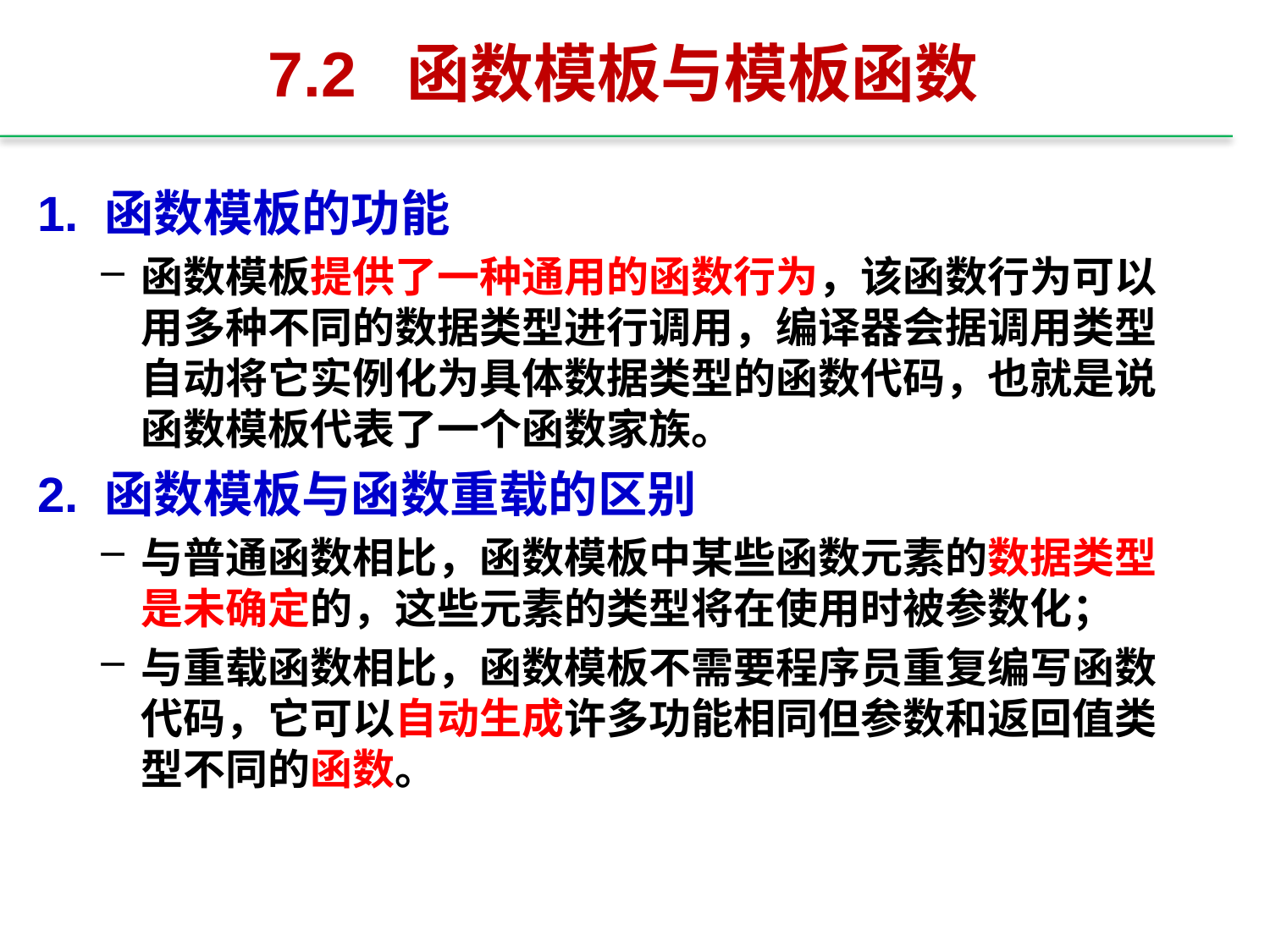

# 7.2  函数模板与模板函数
1. 函数模板的功能
函数模板提供了一种通用的函数行为，该函数行为可以用多种不同的数据类型进行调用，编译器会据调用类型自动将它实例化为具体数据类型的函数代码，也就是说函数模板代表了一个函数家族。
2. 函数模板与函数重载的区别
与普通函数相比，函数模板中某些函数元素的数据类型是未确定的，这些元素的类型将在使用时被参数化；
与重载函数相比，函数模板不需要程序员重复编写函数代码，它可以自动生成许多功能相同但参数和返回值类型不同的函数。